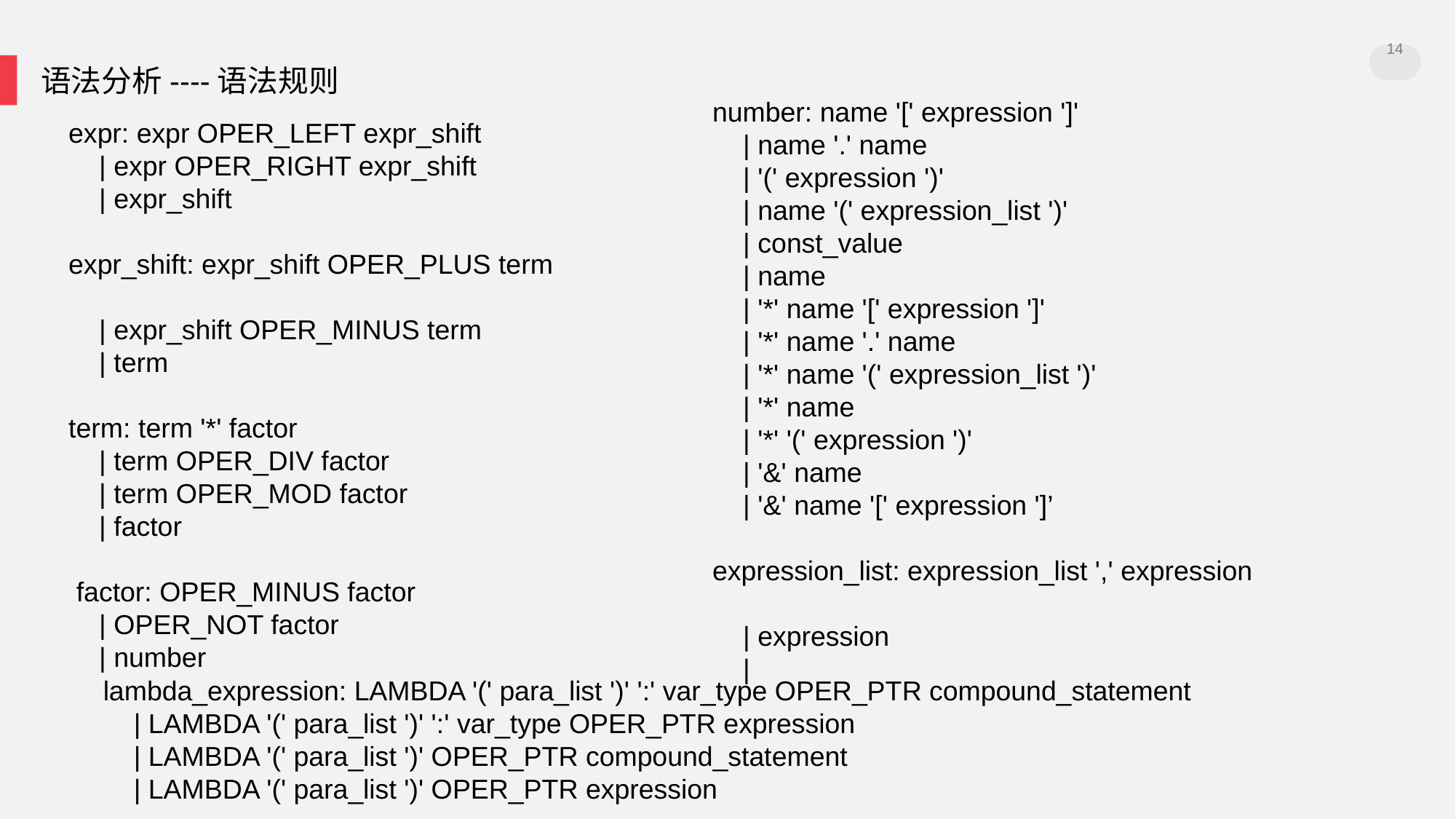

14
语法分析----语法规则
number: name '[' expression ']'
    | name '.' name
    | '(' expression ')'
    | name '(' expression_list ')'
    | const_value
    | name
    | '*' name '[' expression ']'
    | '*' name '.' name
    | '*' name '(' expression_list ')'
    | '*' name
    | '*' '(' expression ')'
    | '&' name
    | '&' name '[' expression ']’

expression_list: expression_list ',' expression
    | expression
    |

expr: expr OPER_LEFT expr_shift
    | expr OPER_RIGHT expr_shift
    | expr_shift

expr_shift: expr_shift OPER_PLUS term
    | expr_shift OPER_MINUS term
    | term

term: term '*' factor
    | term OPER_DIV factor
    | term OPER_MOD factor
    | factor

 factor: OPER_MINUS factor
    | OPER_NOT factor
    | number

lambda_expression: LAMBDA '(' para_list ')' ':' var_type OPER_PTR compound_statement
    | LAMBDA '(' para_list ')' ':' var_type OPER_PTR expression
    | LAMBDA '(' para_list ')' OPER_PTR compound_statement
    | LAMBDA '(' para_list ')' OPER_PTR expression